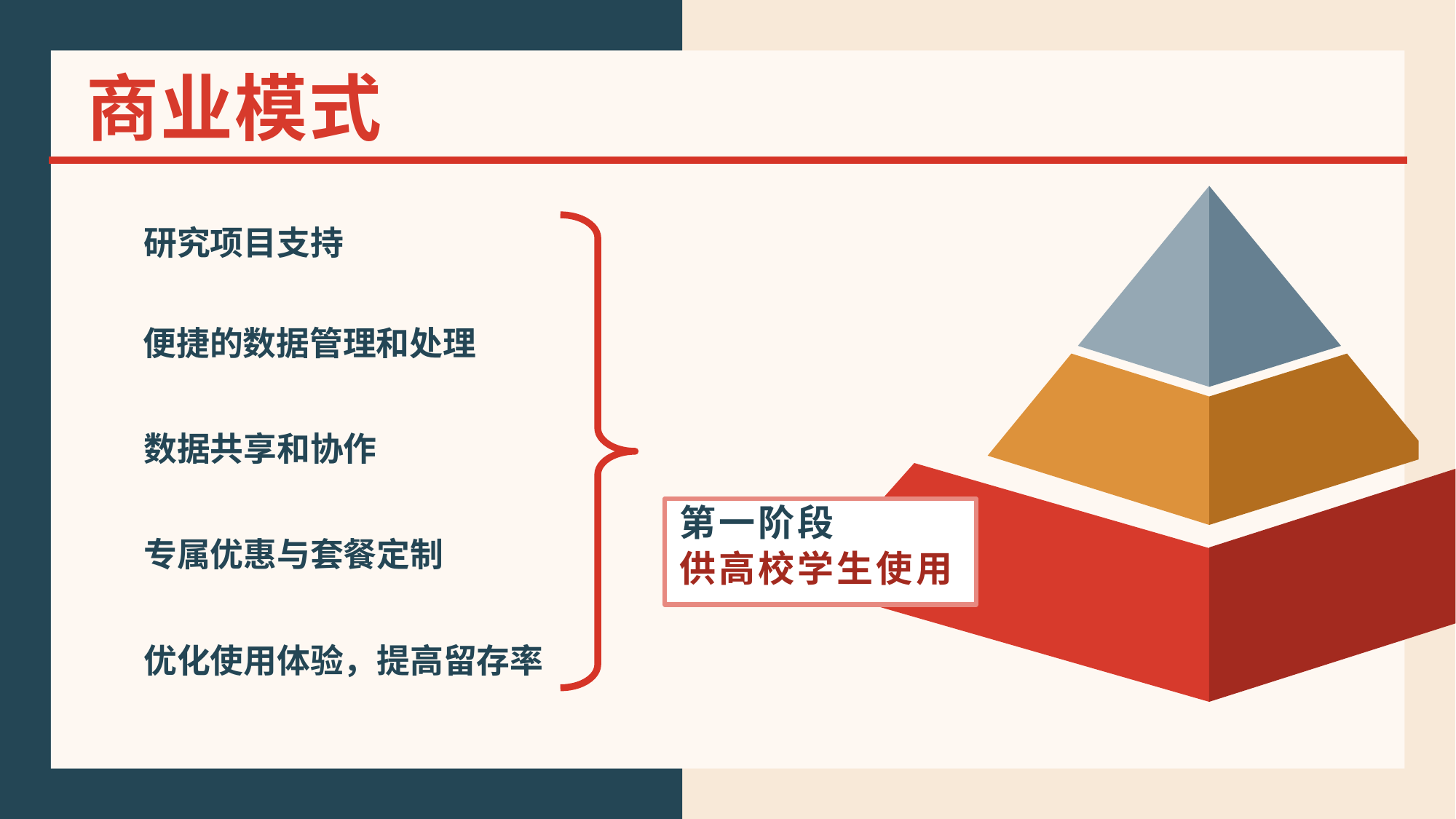

# 商业模式

研究项目支持

便捷的数据管理和处理
数据共享和协作
第一阶段
供高校学生使用
专属优惠与套餐定制
优化使用体验，提高留存率